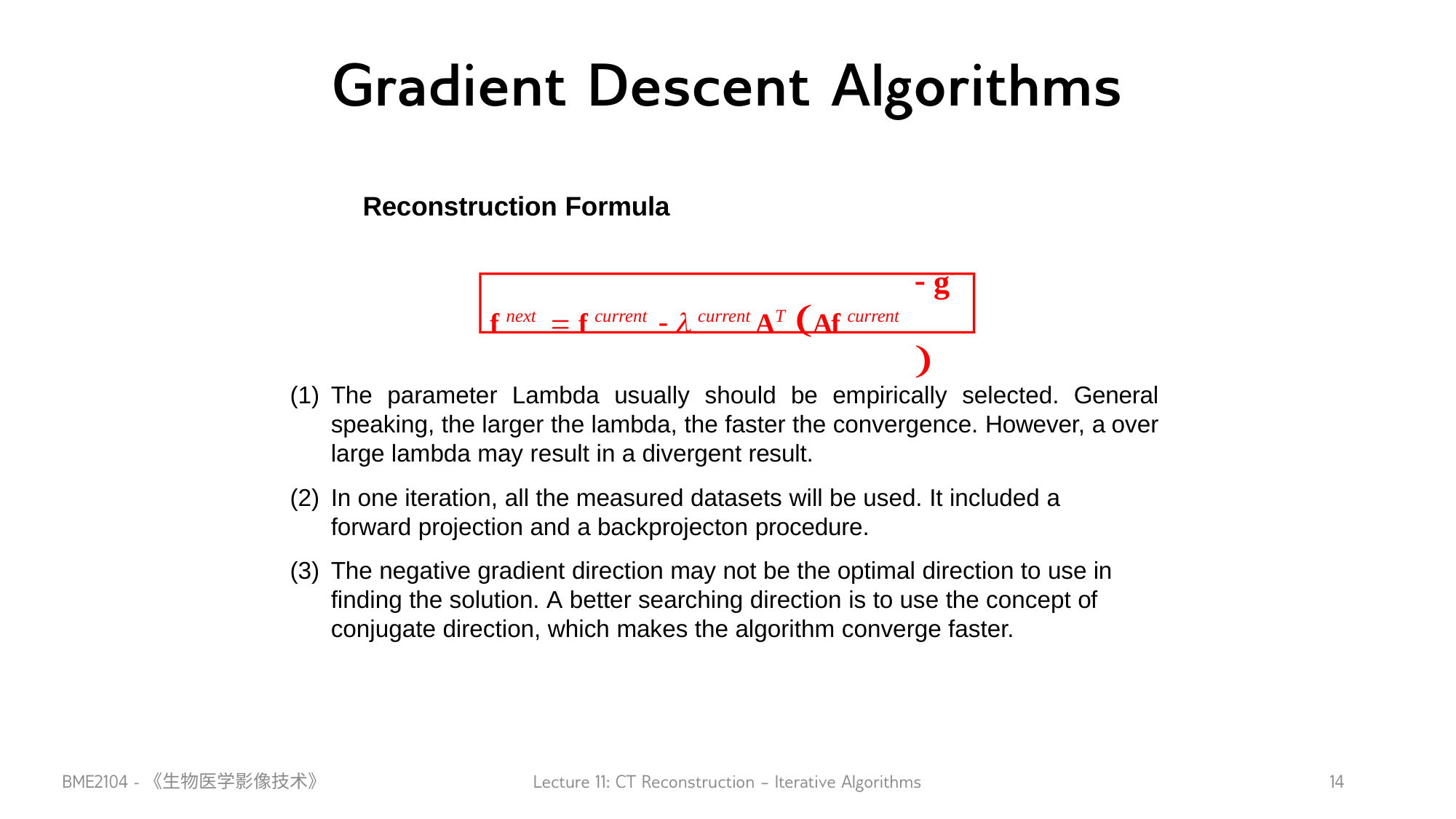

# Gradient Descent Algorithms
Reconstruction Formula
f next  = f current − λ current AT (Af current
− g )

The parameter Lambda usually should be empirically selected. General speaking, the larger the lambda, the faster the convergence. However, a over large lambda may result in a divergent result.
In one iteration, all the measured datasets will be used. It included a forward projection and a backprojecton procedure.
The negative gradient direction may not be the optimal direction to use in finding the solution. A better searching direction is to use the concept of conjugate direction, which makes the algorithm converge faster.
BME2104 -《生物医学影像技术》
Lecture 11: CT Reconstruction – Iterative Algorithms
14